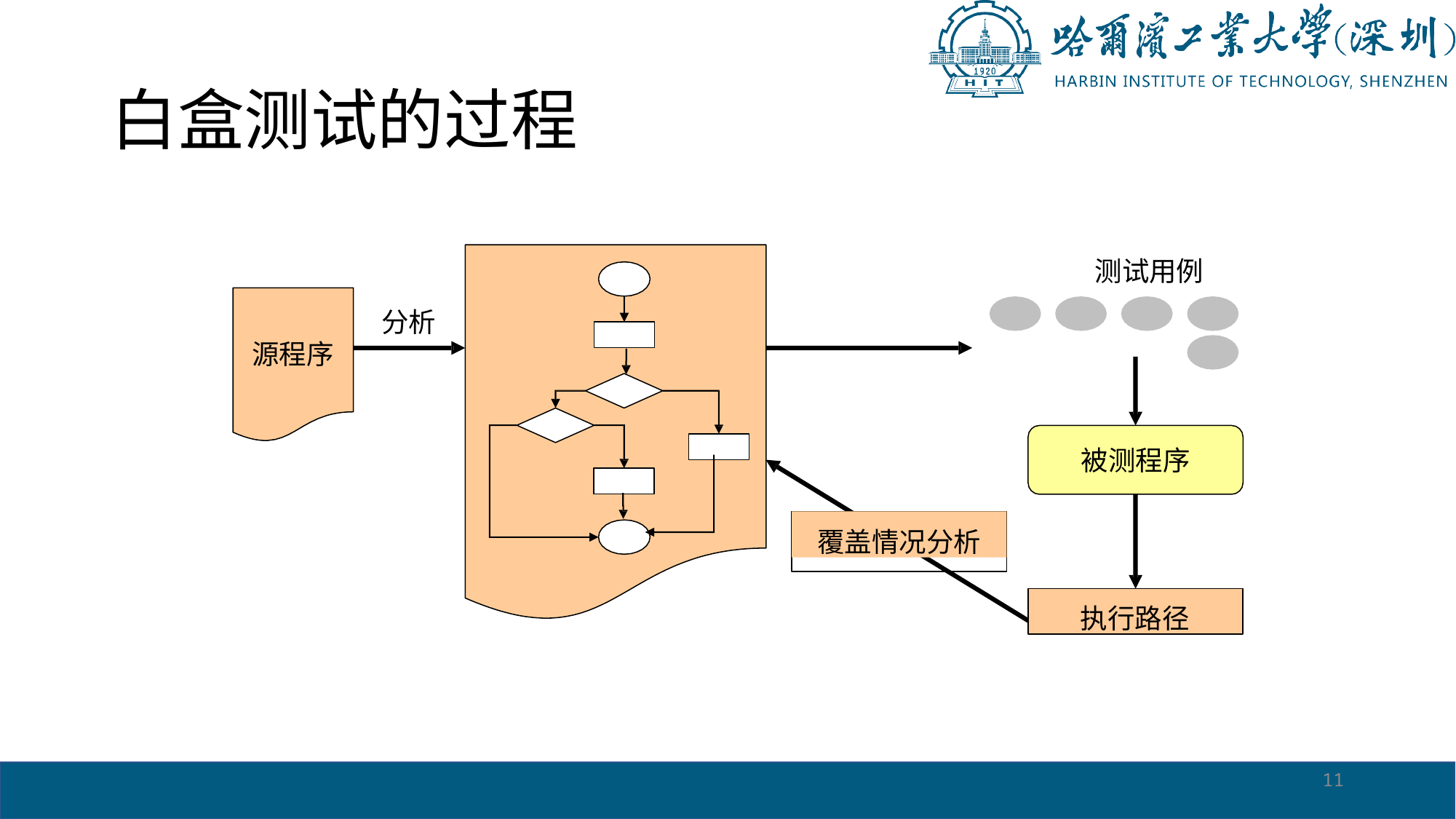

# 白盒测试的过程

测试用例
分析
源程序

被测程序

覆盖情况分析

执行路径
11